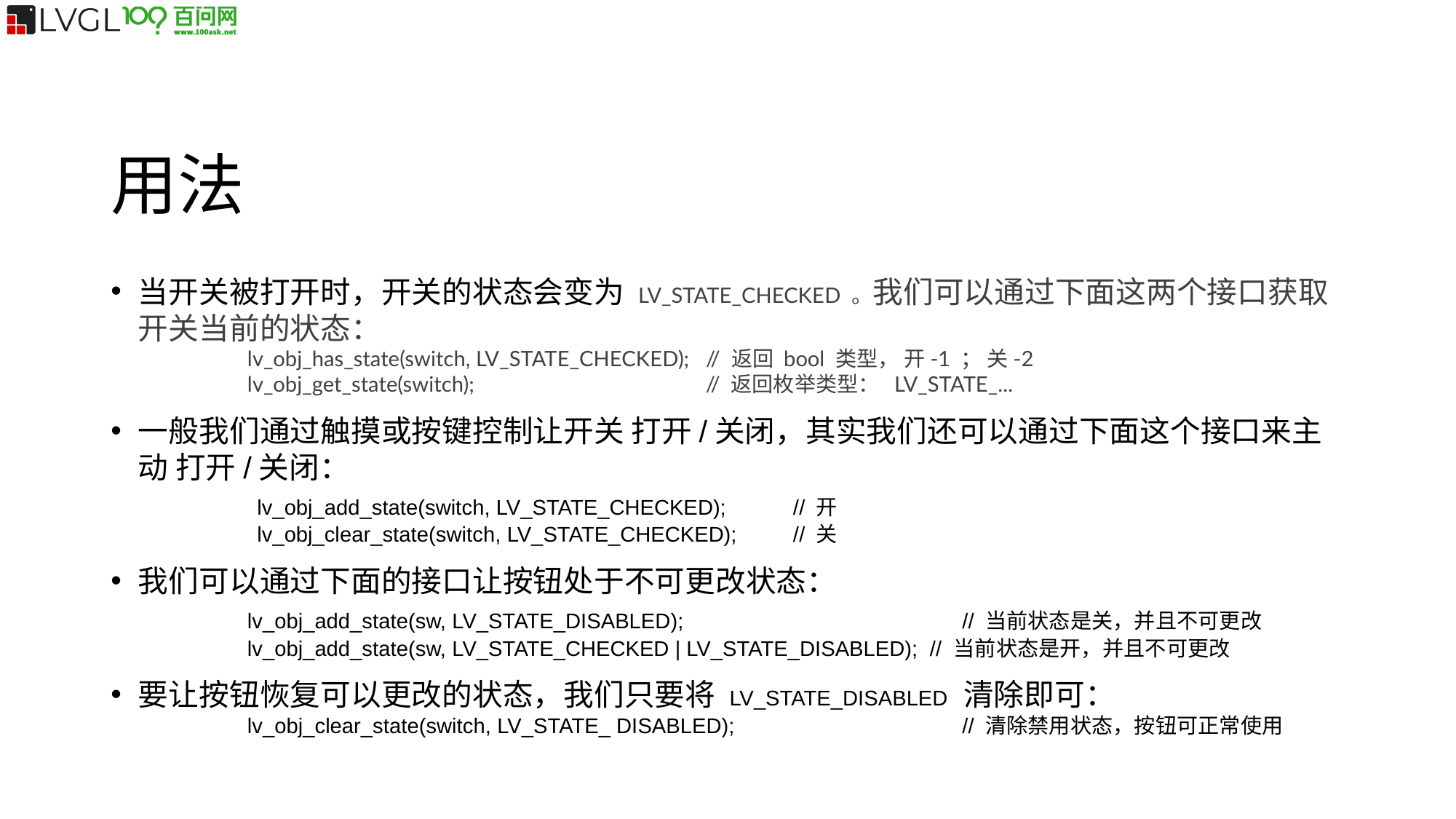

用法
当开关被打开时，开关的状态会变为 LV_STATE_CHECKED 。我们可以通过下面这两个接口获取开关当前的状态：
	lv_obj_has_state(switch, LV_STATE_CHECKED);   // 返回 bool 类型， 开-1 ； 关-2
	lv_obj_get_state(switch);   		    // 返回枚举类型：  LV_STATE_...
一般我们通过触摸或按键控制让开关 打开/关闭，其实我们还可以通过下面这个接口来主动 打开/关闭：
	 lv_obj_add_state(switch, LV_STATE_CHECKED);	// 开
	 lv_obj_clear_state(switch, LV_STATE_CHECKED);	// 关
我们可以通过下面的接口让按钮处于不可更改状态：
	lv_obj_add_state(sw, LV_STATE_DISABLED); 		          // 当前状态是关，并且不可更改
	lv_obj_add_state(sw, LV_STATE_CHECKED | LV_STATE_DISABLED);  // 当前状态是开，并且不可更改
要让按钮恢复可以更改的状态，我们只要将 LV_STATE_DISABLED 清除即可：
	lv_obj_clear_state(switch, LV_STATE_ DISABLED);		          // 清除禁用状态，按钮可正常使用